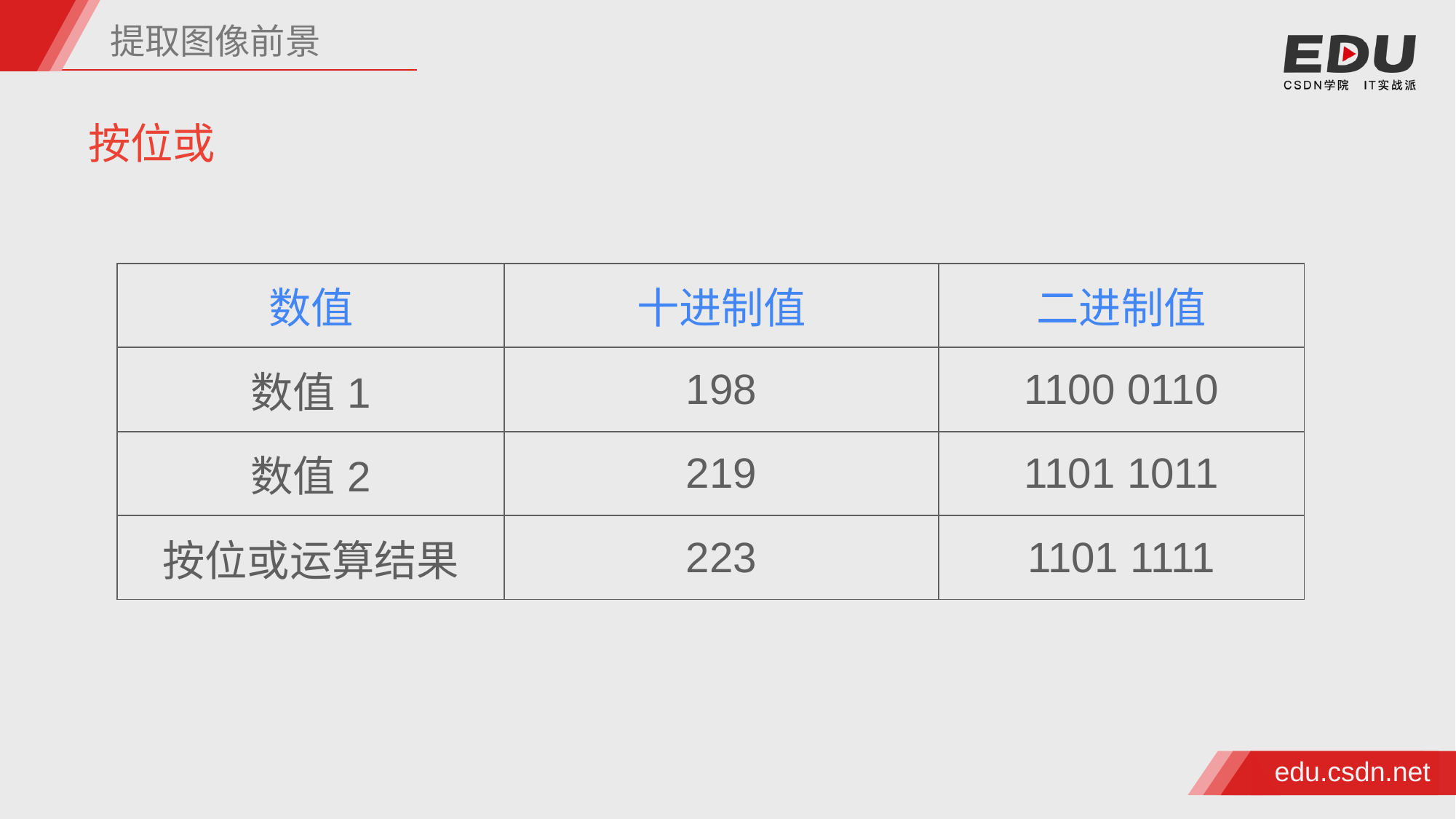

提取图像前景
按位或
| 数值 | 十进制值 | 二进制值 |
| --- | --- | --- |
| 数值1 | 198 | 1100 0110 |
| 数值2 | 219 | 1101 1011 |
| 按位或运算结果 | 223 | 1101 1111 |